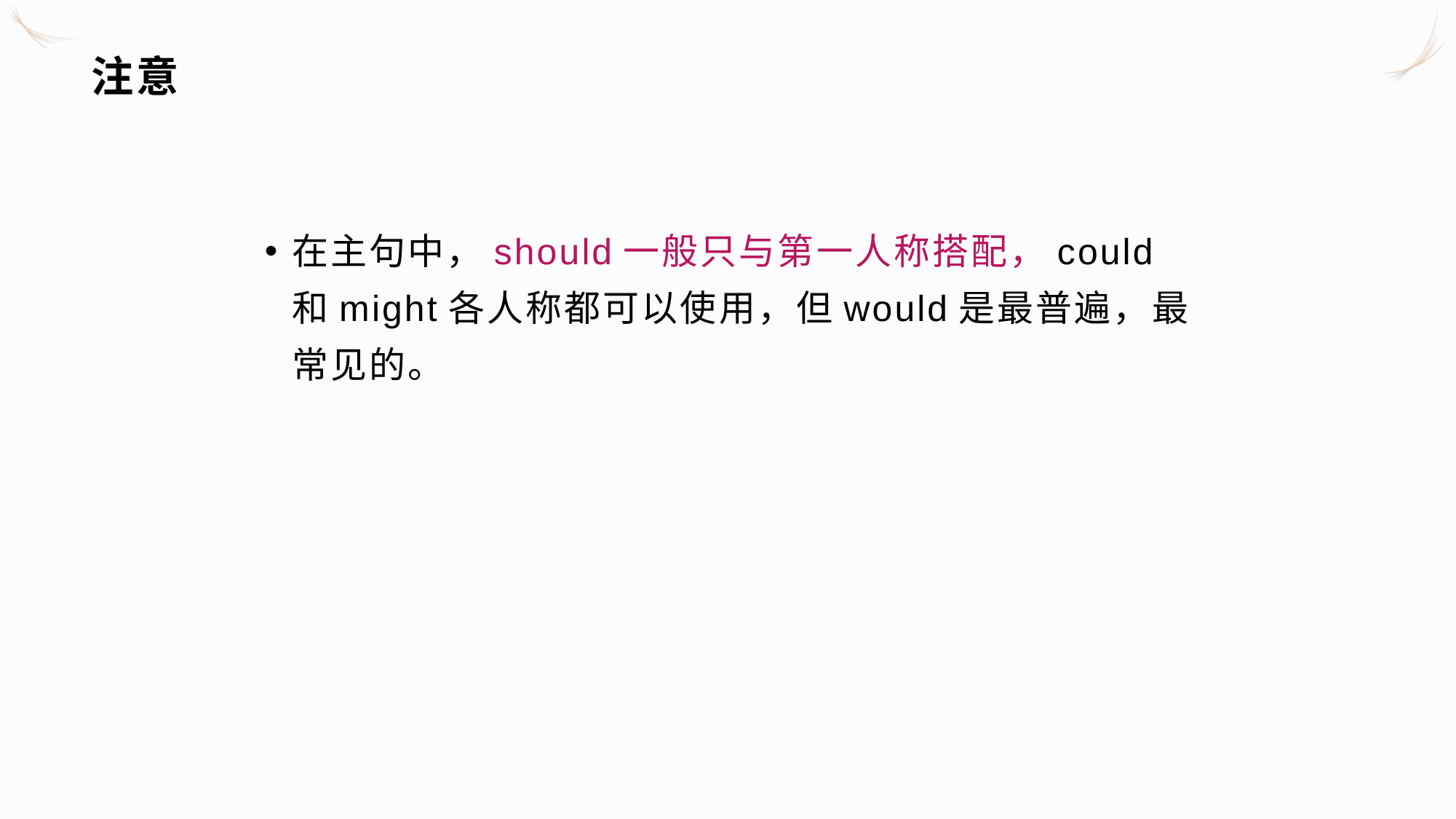

# 注意
在主句中，should一般只与第一人称搭配，could和might各人称都可以使用，但would是最普遍，最常见的。